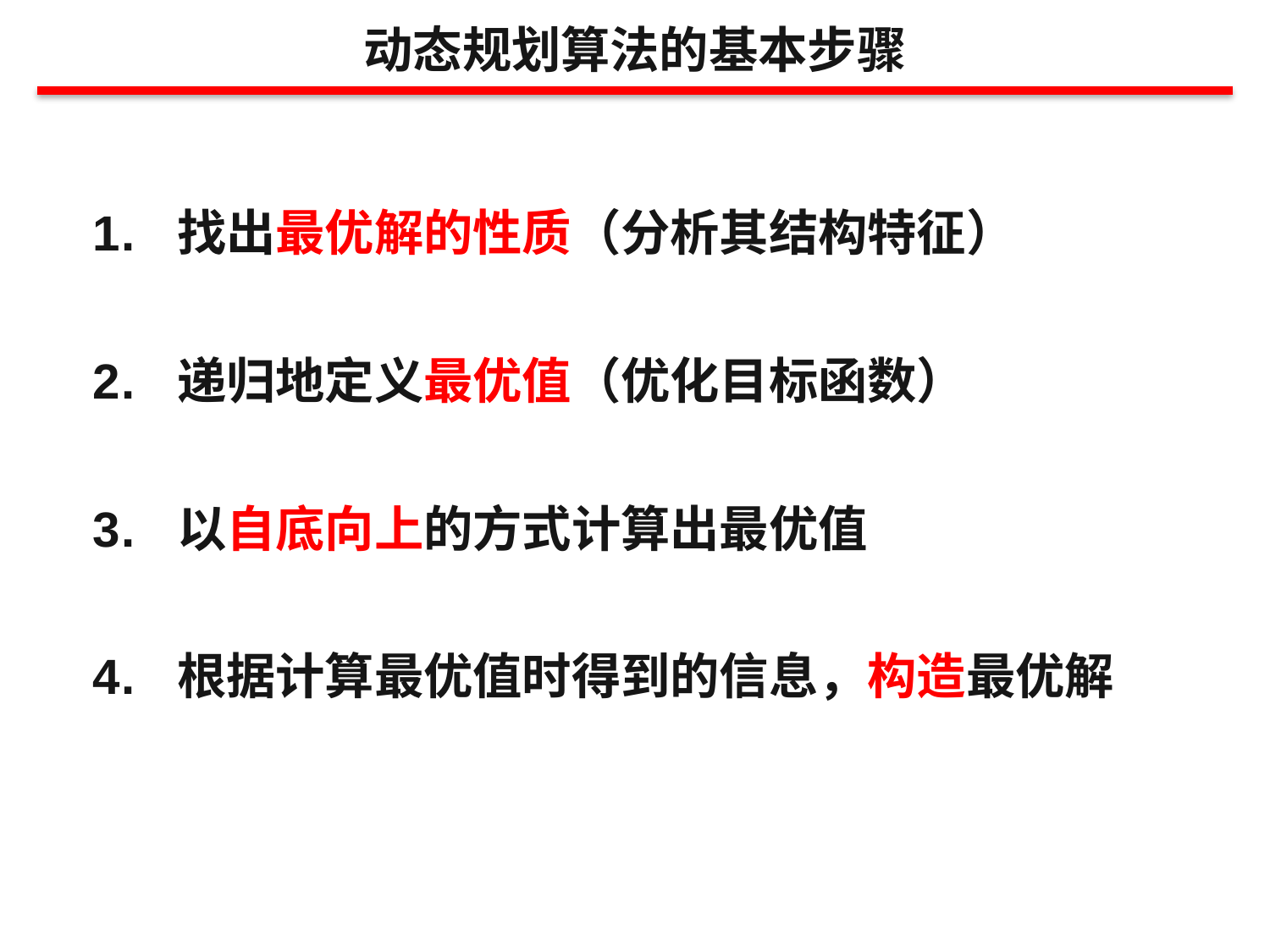

动态规划算法的基本步骤
找出最优解的性质（分析其结构特征）
递归地定义最优值（优化目标函数）
以自底向上的方式计算出最优值
根据计算最优值时得到的信息，构造最优解